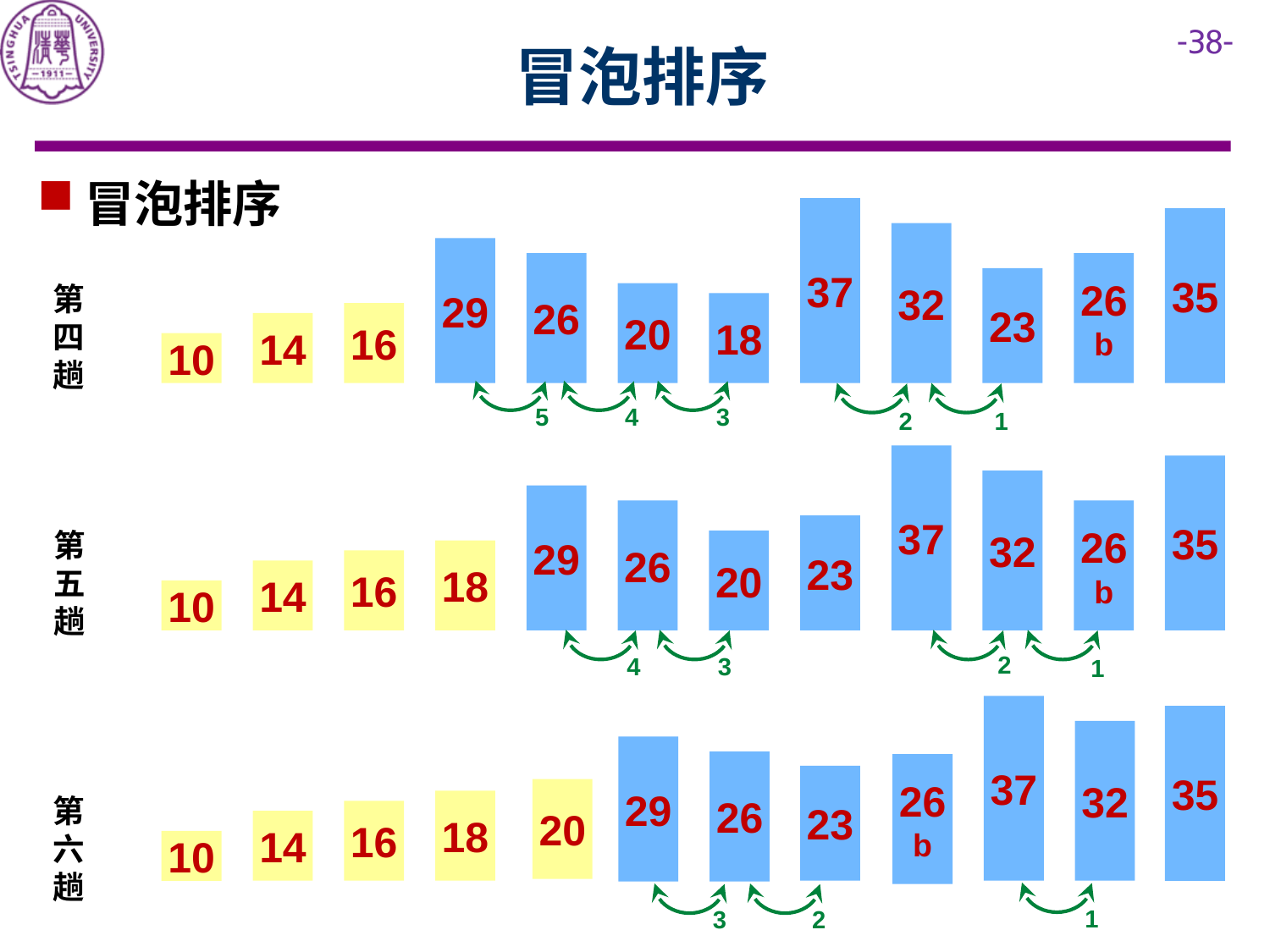

# 冒泡排序
冒泡排序
37
35
32
29
26
26
b
23
第四趟
20
18
16
14
10

5
4
3
2
1
37
35
32
29
26
26
b
23
第五趟
20
18
16
14
10

2
4
3
1
37
35
32
29
26
26
b
23
20
第六趟
18
16
14
10

1
3
2